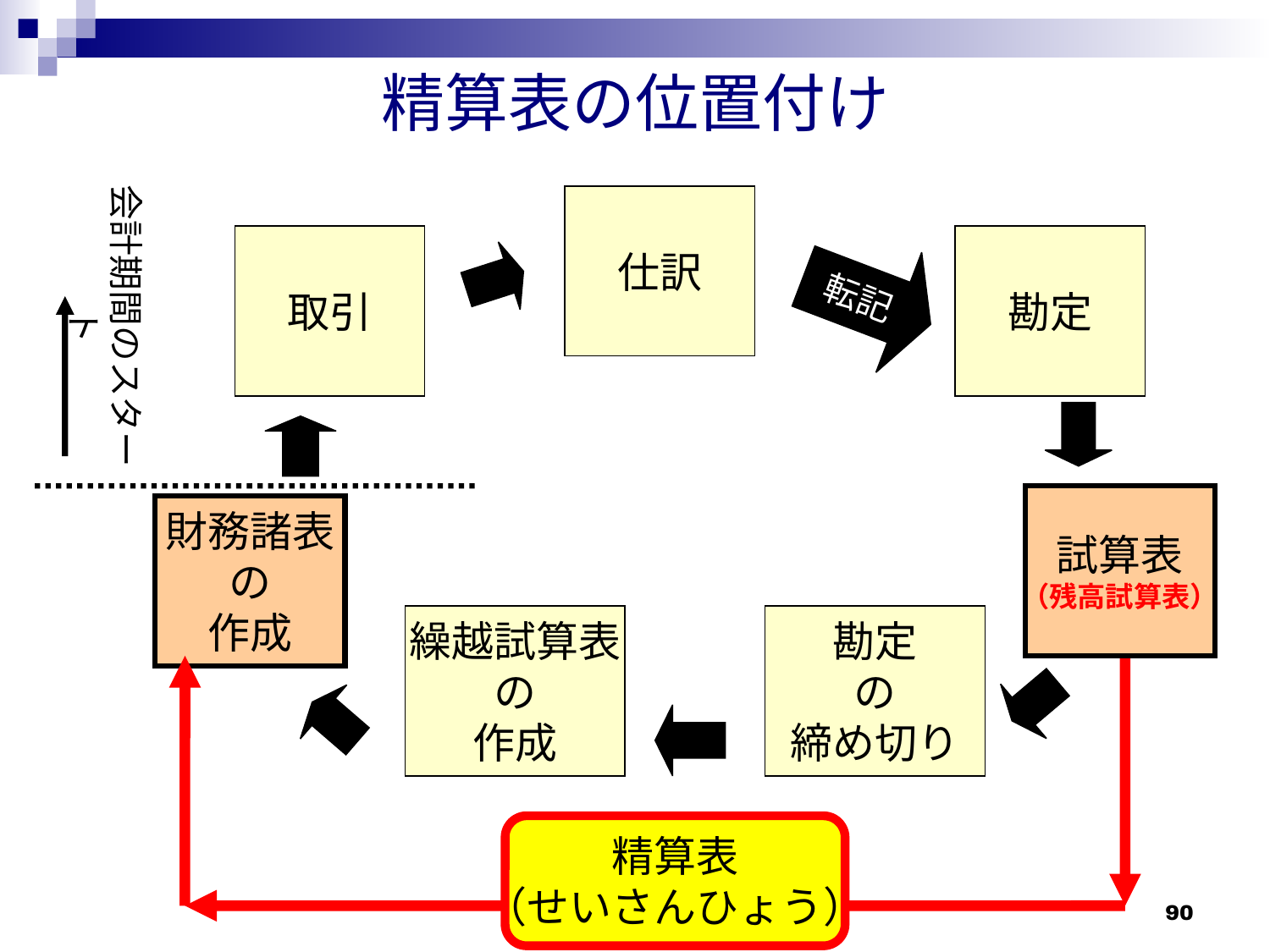

# 精算表の位置付け
会計期間のスタート
仕訳
取引
勘定
転記

試算表
（残高試算表）
財務諸表
の
作成
繰越試算表
の
作成
勘定
の
締め切り

精算表
（せいさんひょう）
90